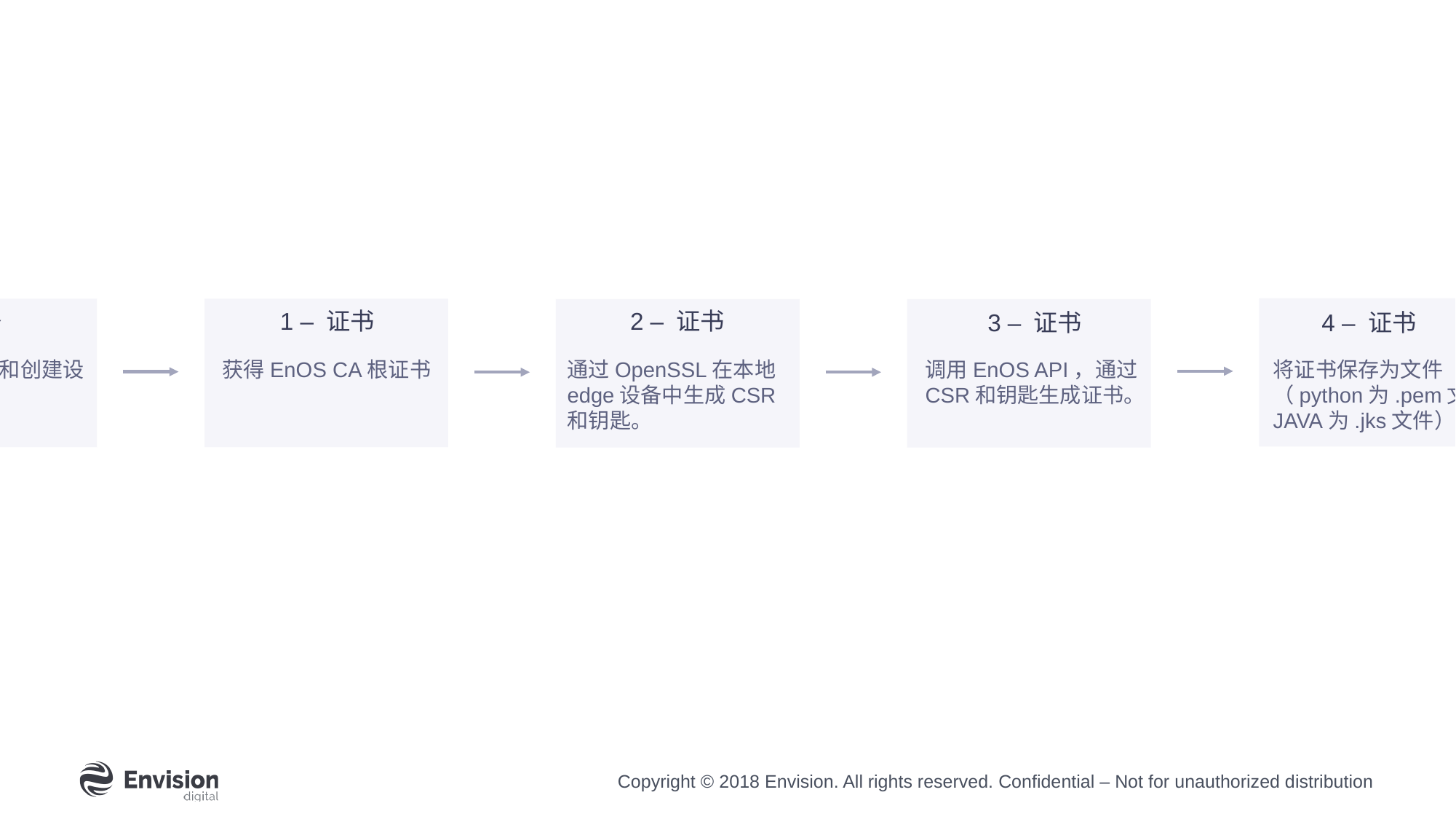

2 – 证书
1 – 证书
0 - 准备
3 – 证书
4 – 证书
获得EnOS CA根证书

通过OpenSSL在本地edge设备中生成CSR和钥匙。

调用EnOS API，通过CSR和钥匙生成证书。
将证书保存为文件（python为.pem文件，JAVA为.jks文件）
定义模型、产品和创建设备。